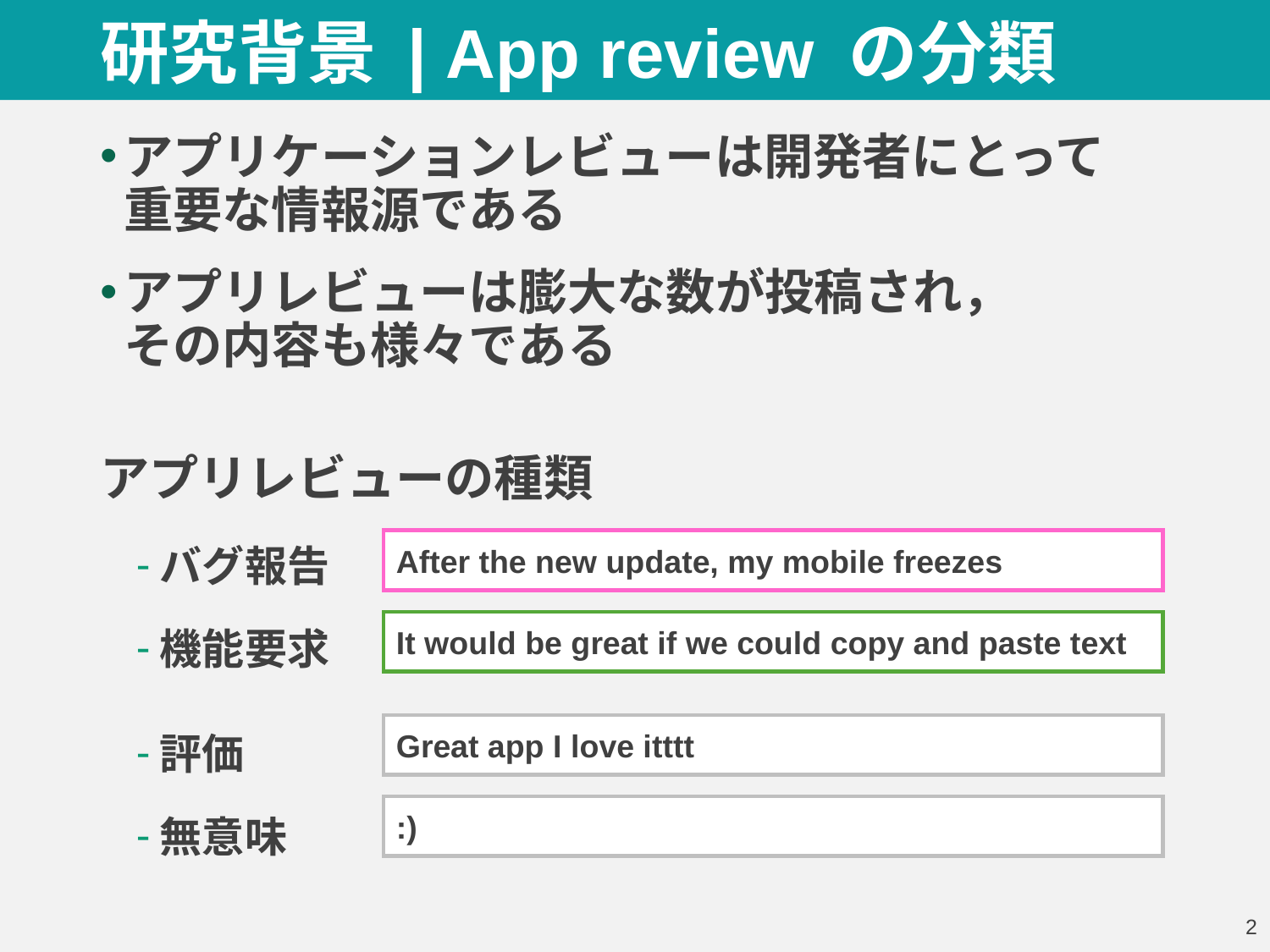

# 研究背景 | App review の分類
アプリケーションレビューは開発者にとって
重要な情報源である

アプリレビューは膨大な数が投稿され，
その内容も様々である

アプリレビューの種類
バグ報告
機能要求

評価
無意味

After the new update, my mobile freezes
It would be great if we could copy and paste text
Great app I love itttt
:)
2